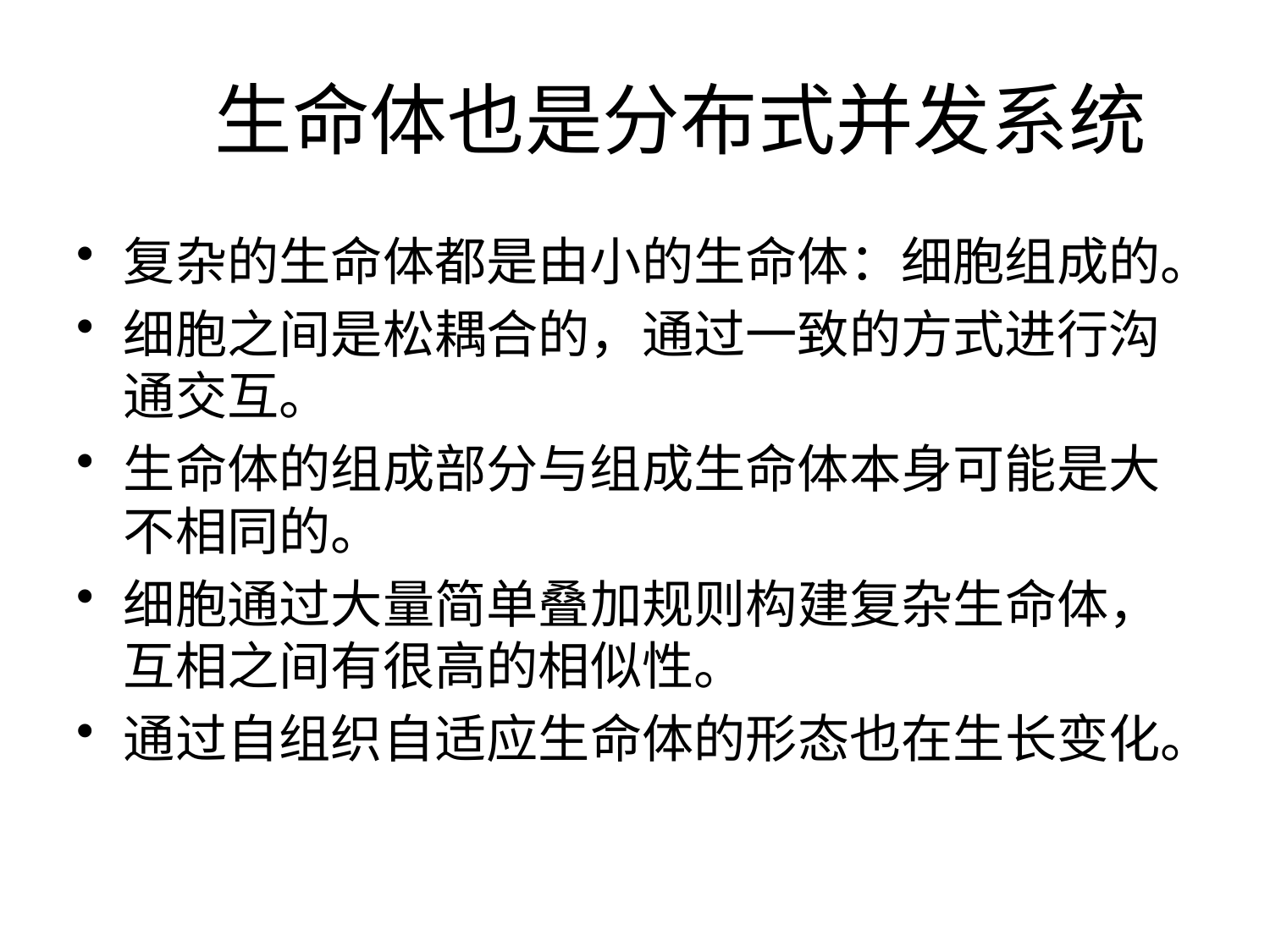

# 生命体也是分布式并发系统
复杂的生命体都是由小的生命体：细胞组成的。
细胞之间是松耦合的，通过一致的方式进行沟通交互。
生命体的组成部分与组成生命体本身可能是大不相同的。
细胞通过大量简单叠加规则构建复杂生命体，互相之间有很高的相似性。
通过自组织自适应生命体的形态也在生长变化。